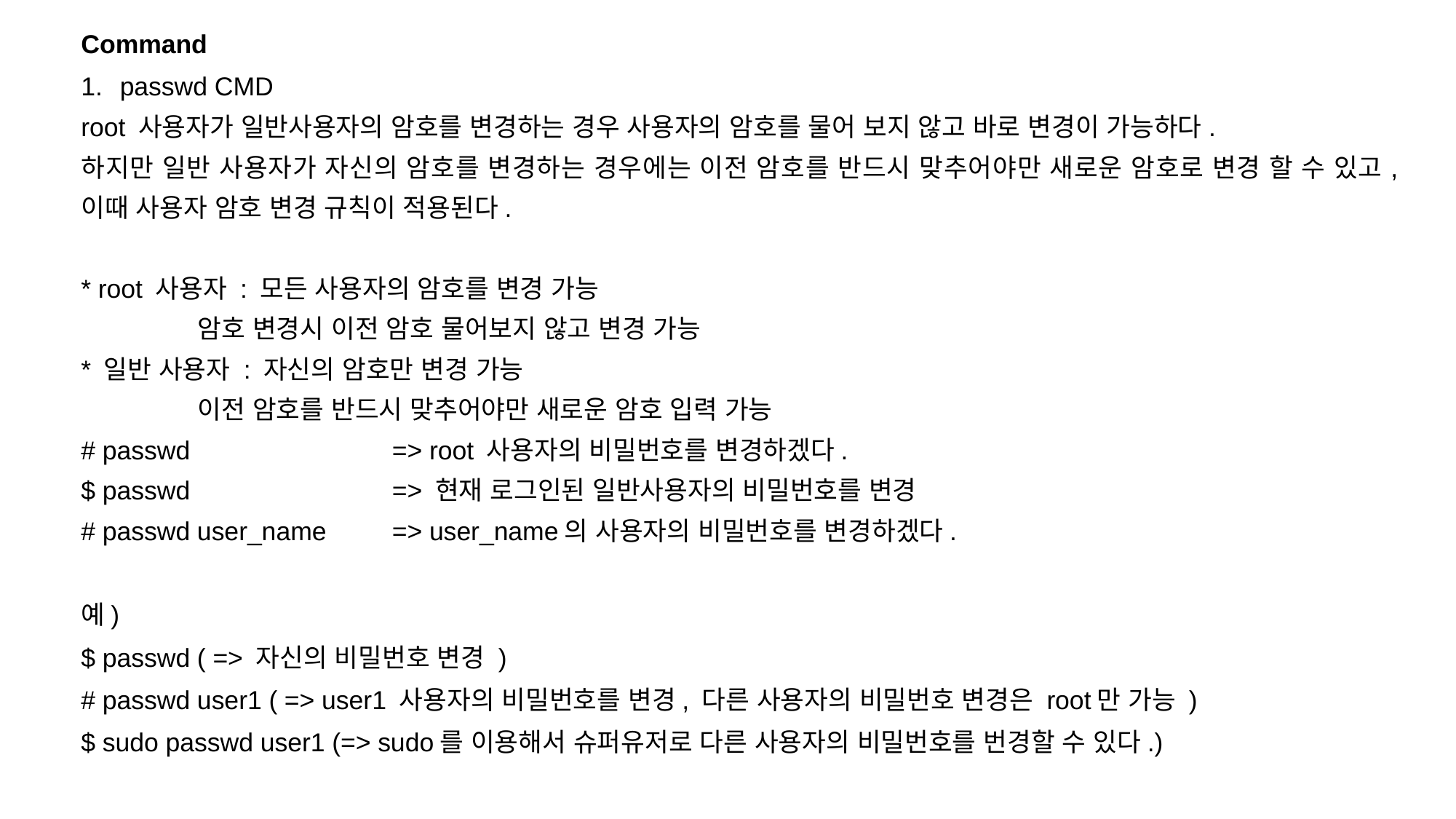

Command
passwd CMD
root 사용자가 일반사용자의 암호를 변경하는 경우 사용자의 암호를 물어 보지 않고 바로 변경이 가능하다.
하지만 일반 사용자가 자신의 암호를 변경하는 경우에는 이전 암호를 반드시 맞추어야만 새로운 암호로 변경 할 수 있고, 이때 사용자 암호 변경 규칙이 적용된다.

* root 사용자 : 모든 사용자의 암호를 변경 가능
	 암호 변경시 이전 암호 물어보지 않고 변경 가능
* 일반 사용자 : 자신의 암호만 변경 가능
	 이전 암호를 반드시 맞추어야만 새로운 암호 입력 가능
# passwd		=> root 사용자의 비밀번호를 변경하겠다.
$ passwd		=> 현재 로그인된 일반사용자의 비밀번호를 변경
# passwd user_name	=> user_name의 사용자의 비밀번호를 변경하겠다.

예)
$ passwd ( => 자신의 비밀번호 변경 )
# passwd user1 ( => user1 사용자의 비밀번호를 변경, 다른 사용자의 비밀번호 변경은 root만 가능 )
$ sudo passwd user1 (=> sudo를 이용해서 슈퍼유저로 다른 사용자의 비밀번호를 번경할 수 있다.)